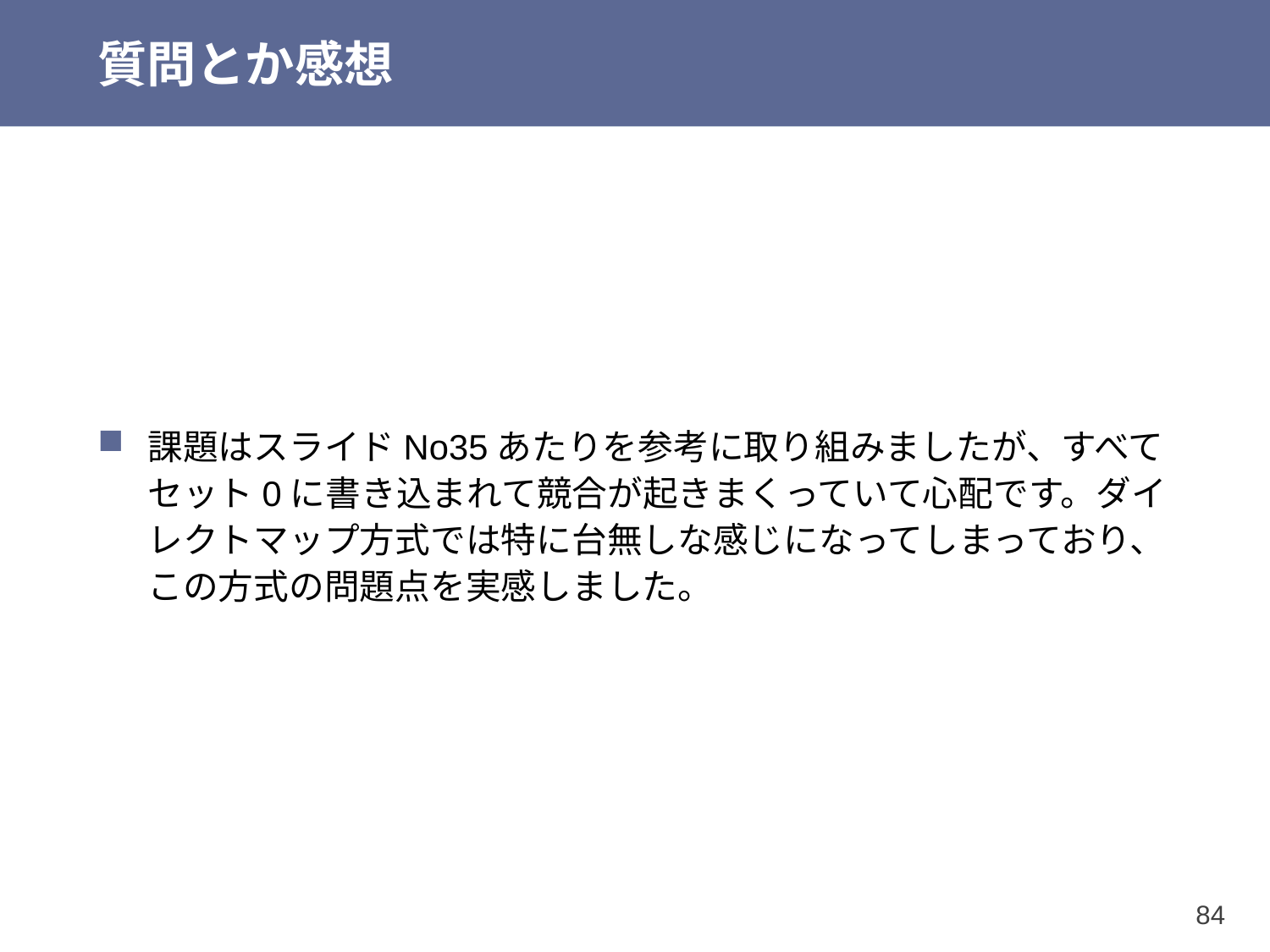

# 質問とか感想
課題はスライドNo35あたりを参考に取り組みましたが、すべてセット0に書き込まれて競合が起きまくっていて心配です。ダイレクトマップ方式では特に台無しな感じになってしまっており、この方式の問題点を実感しました。